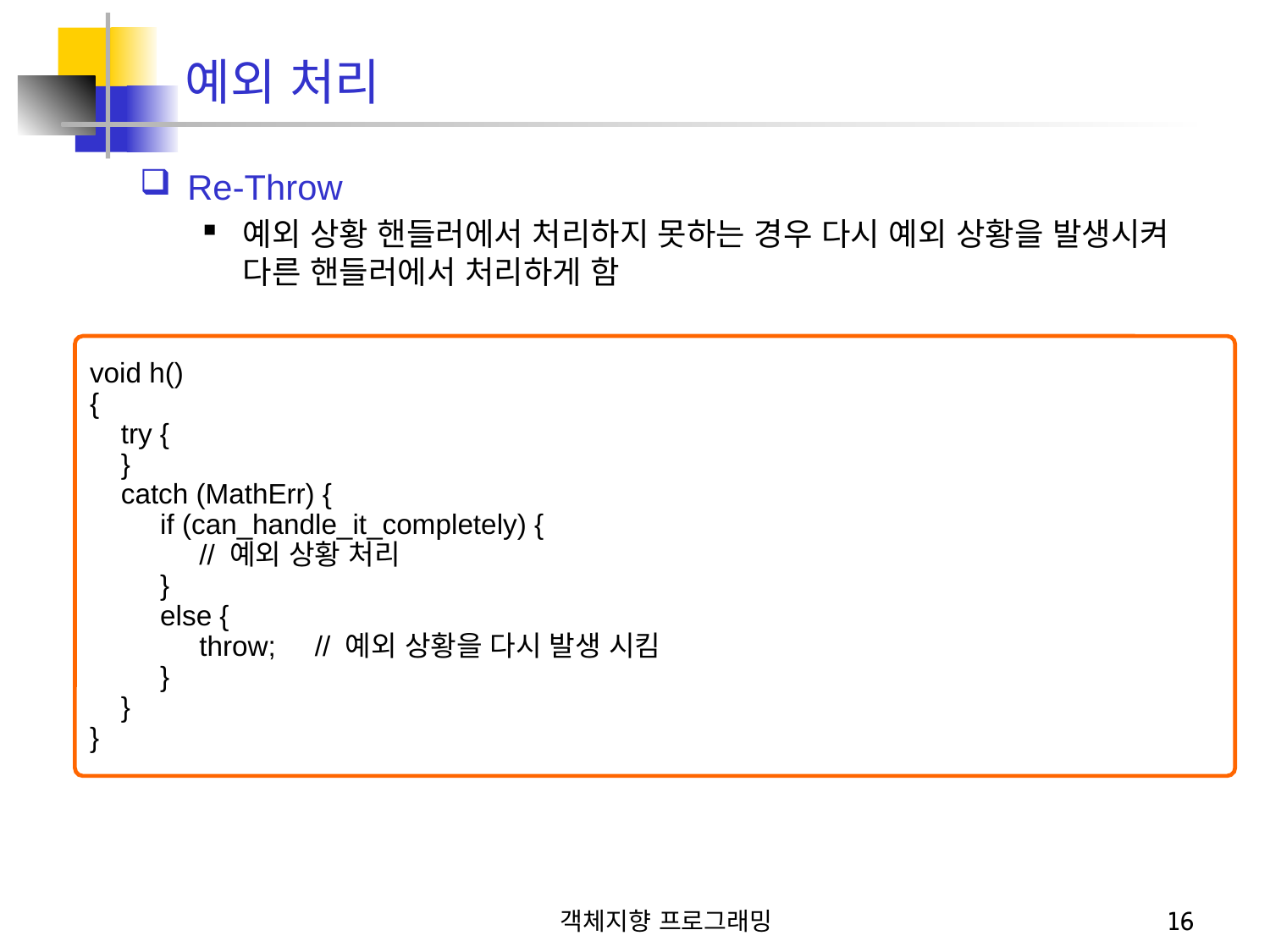

Re-Throw
예외 상황 핸들러에서 처리하지 못하는 경우 다시 예외 상황을 발생시켜 다른 핸들러에서 처리하게 함
예외 처리
void h()
{
    try {
    }
    catch (MathErr) {
         if (can_handle_it_completely) {
              // 예외 상황 처리
         }
         else {
              throw;     // 예외 상황을 다시 발생 시킴
         }
    }
}
객체지향 프로그래밍
16